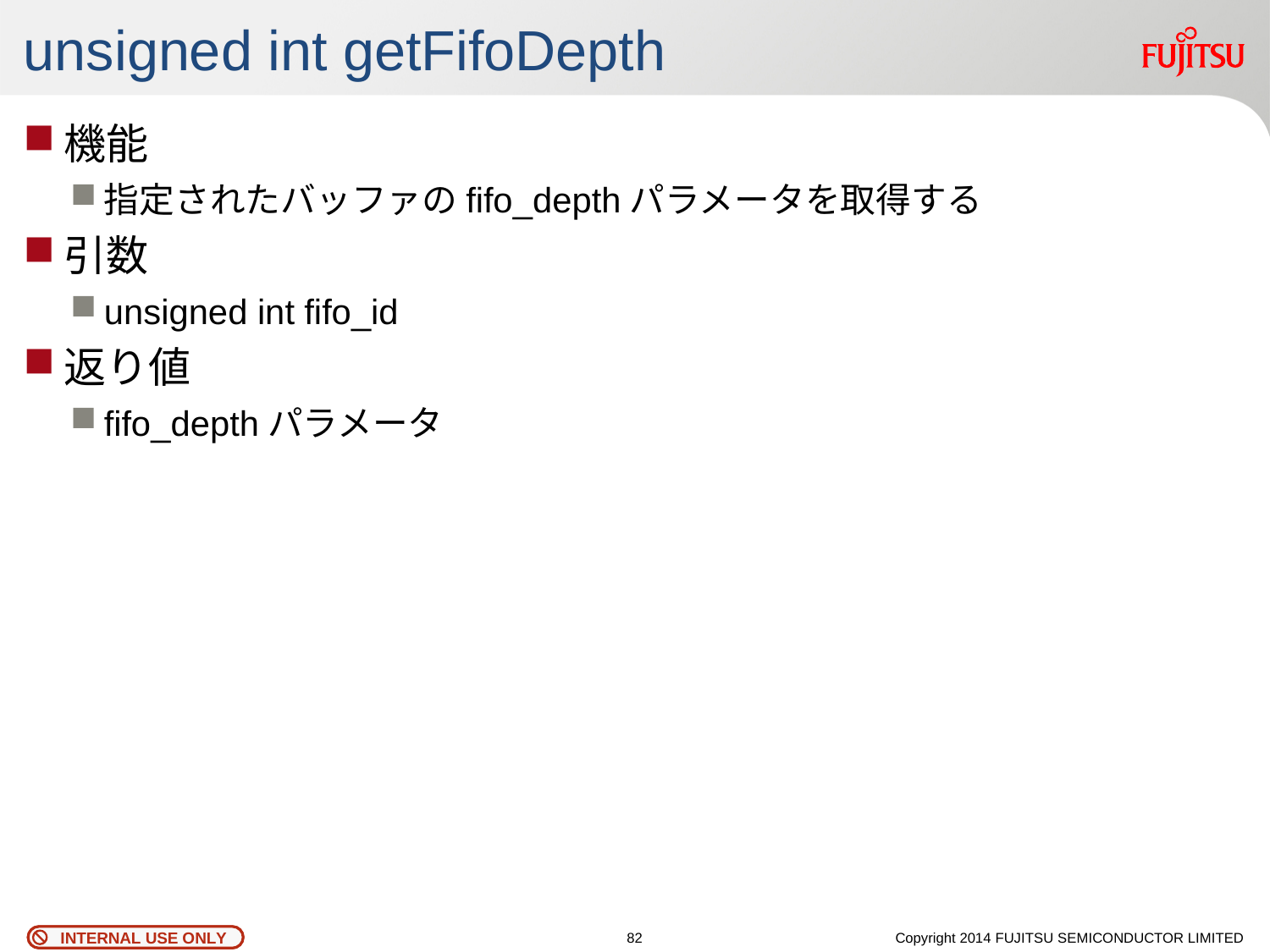

# unsigned int getFifoDepth
機能
指定されたバッファのfifo_depthパラメータを取得する
引数
unsigned int fifo_id
返り値
fifo_depthパラメータ

82
Copyright 2014 FUJITSU SEMICONDUCTOR LIMITED